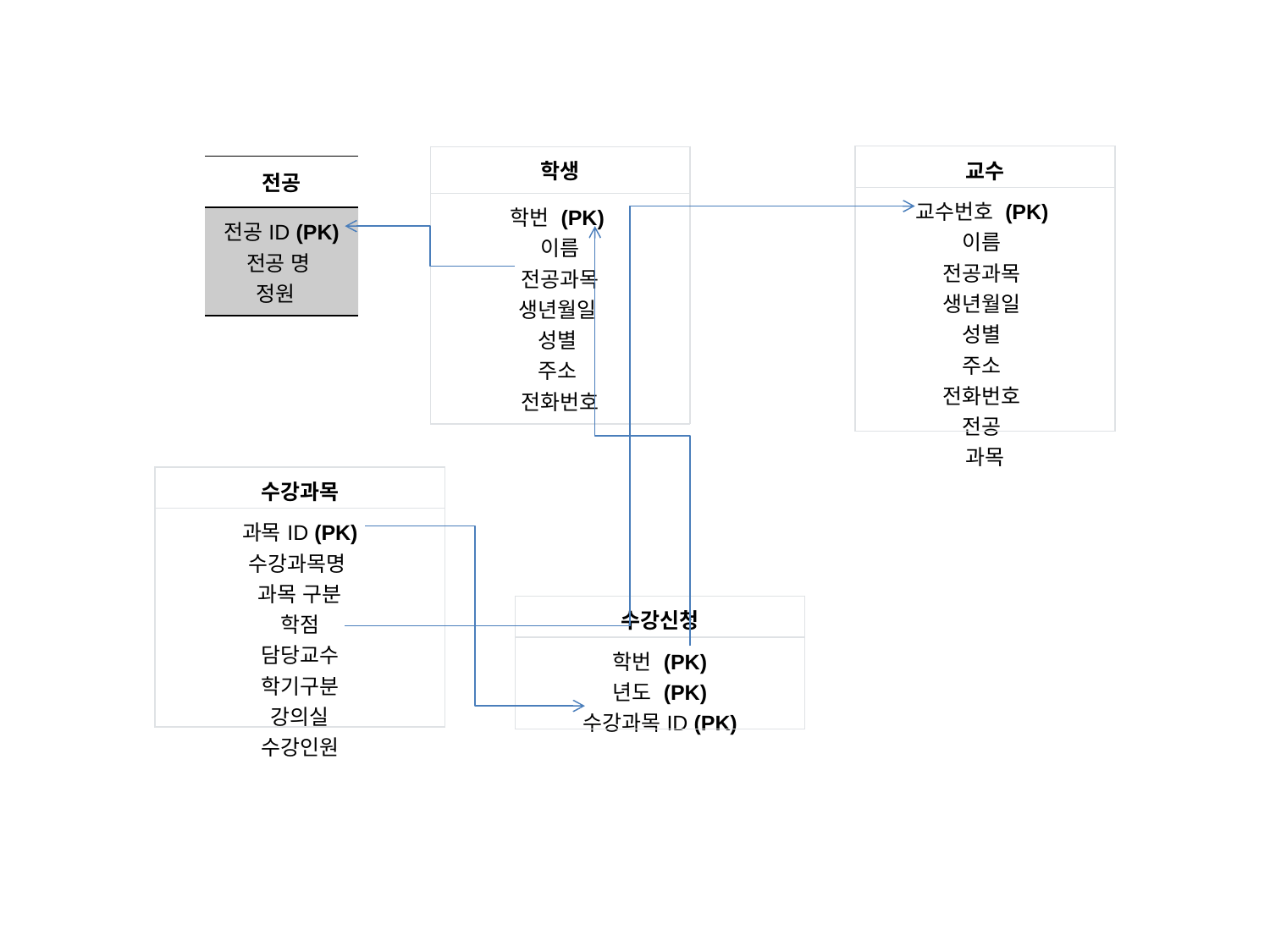

| 교수 |
| --- |
| 교수번호 (PK) 이름 전공과목 생년월일 성별 주소 전화번호 전공 과목 |
| 학생 |
| --- |
| 학번 (PK) 이름 전공과목 생년월일 성별 주소 전화번호 |
| 전공 |
| --- |
| 전공ID (PK) 전공 명 정원 |

| 수강과목 |
| --- |
| 과목ID (PK) 수강과목명 과목 구분 학점 담당교수 학기구분 강의실 수강인원 |
| 수강신청 |
| --- |
| 학번 (PK) 년도 (PK) 수강과목ID (PK) |